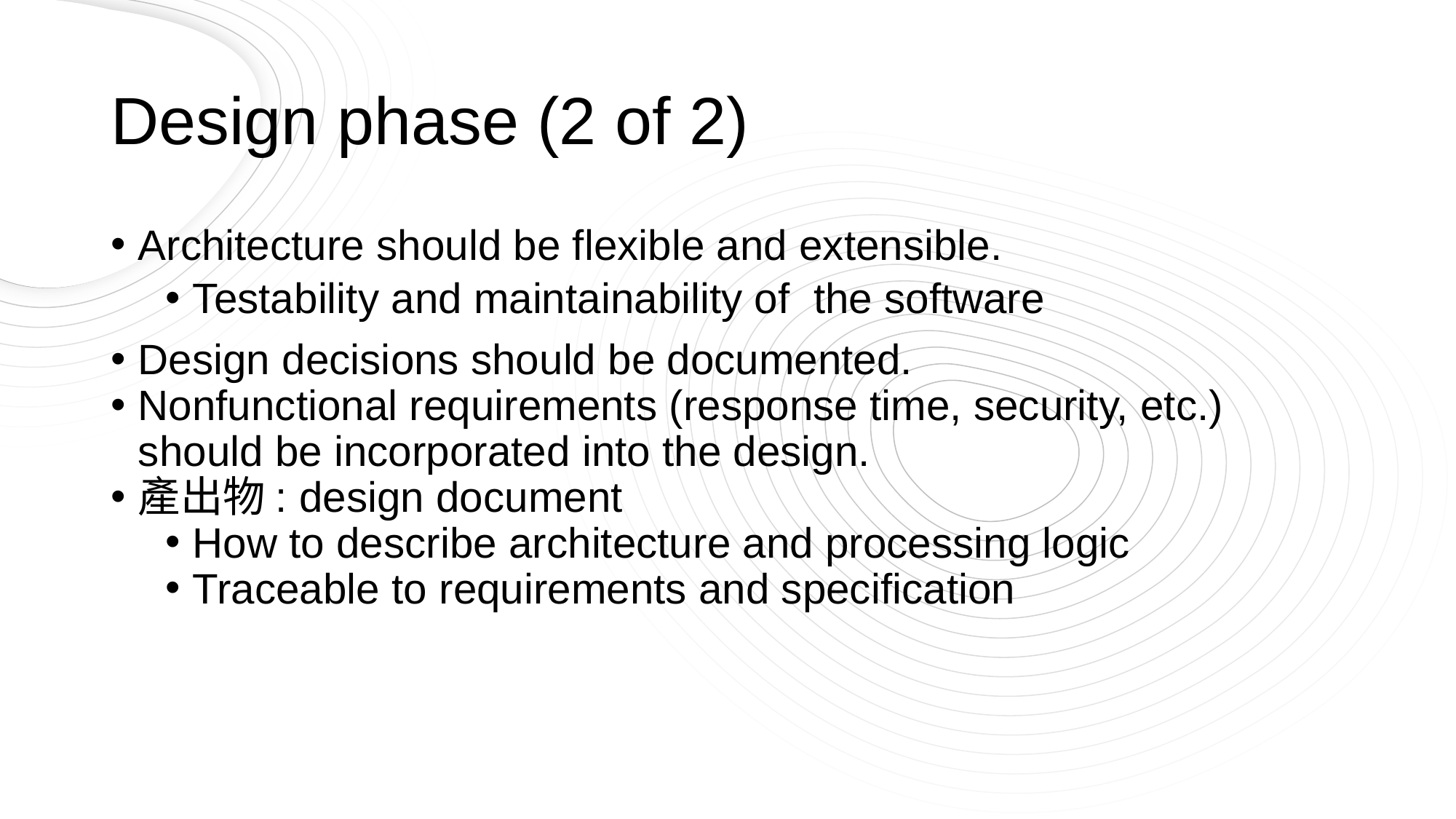

# Design phase (2 of 2)
Architecture should be flexible and extensible.
Testability and maintainability of  the software
Design decisions should be documented.
Nonfunctional requirements (response time, security, etc.) should be incorporated into the design.
產出物: design document
How to describe architecture and processing logic
Traceable to requirements and specification